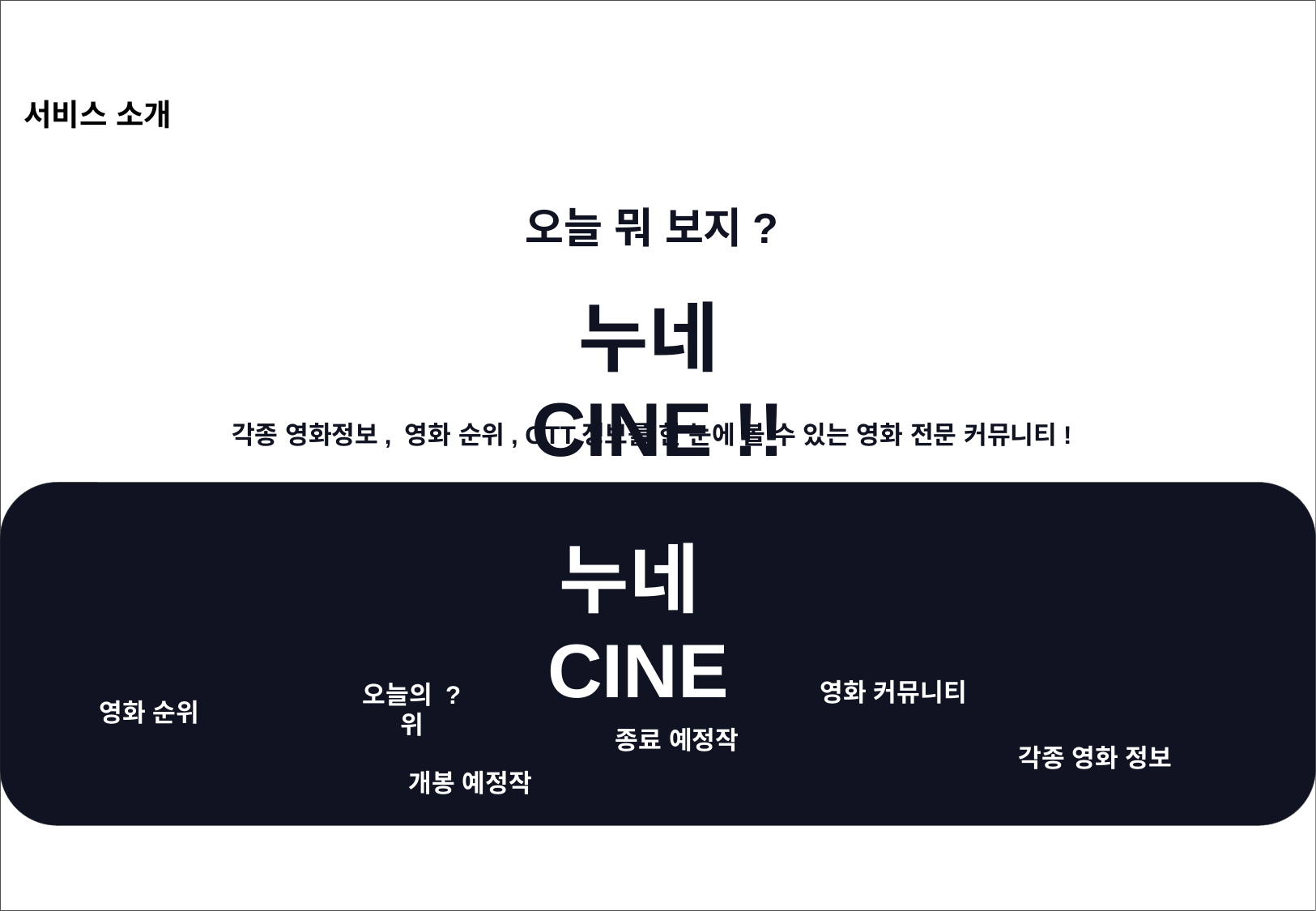

서비스 소개
오늘 뭐 보지?
누네CINE !!
각종 영화정보, 영화 순위, OTT정보를 한 눈에 볼 수 있는 영화 전문 커뮤니티!

누네CINE
영화 커뮤니티
오늘의 ? 위
영화 순위
종료 예정작
각종 영화 정보
개봉 예정작
Copyright ⓒ 서비스 제공자(사) 명 All right reserved.
누네CINE
오늘의 ? 위
영화 커뮤니티
영화 순위
각종 영화 정보
개봉 예정작
OTT 정보
Copyright ⓒ 서비스 제공자(사) 명 All right reserved.
종료 예정작